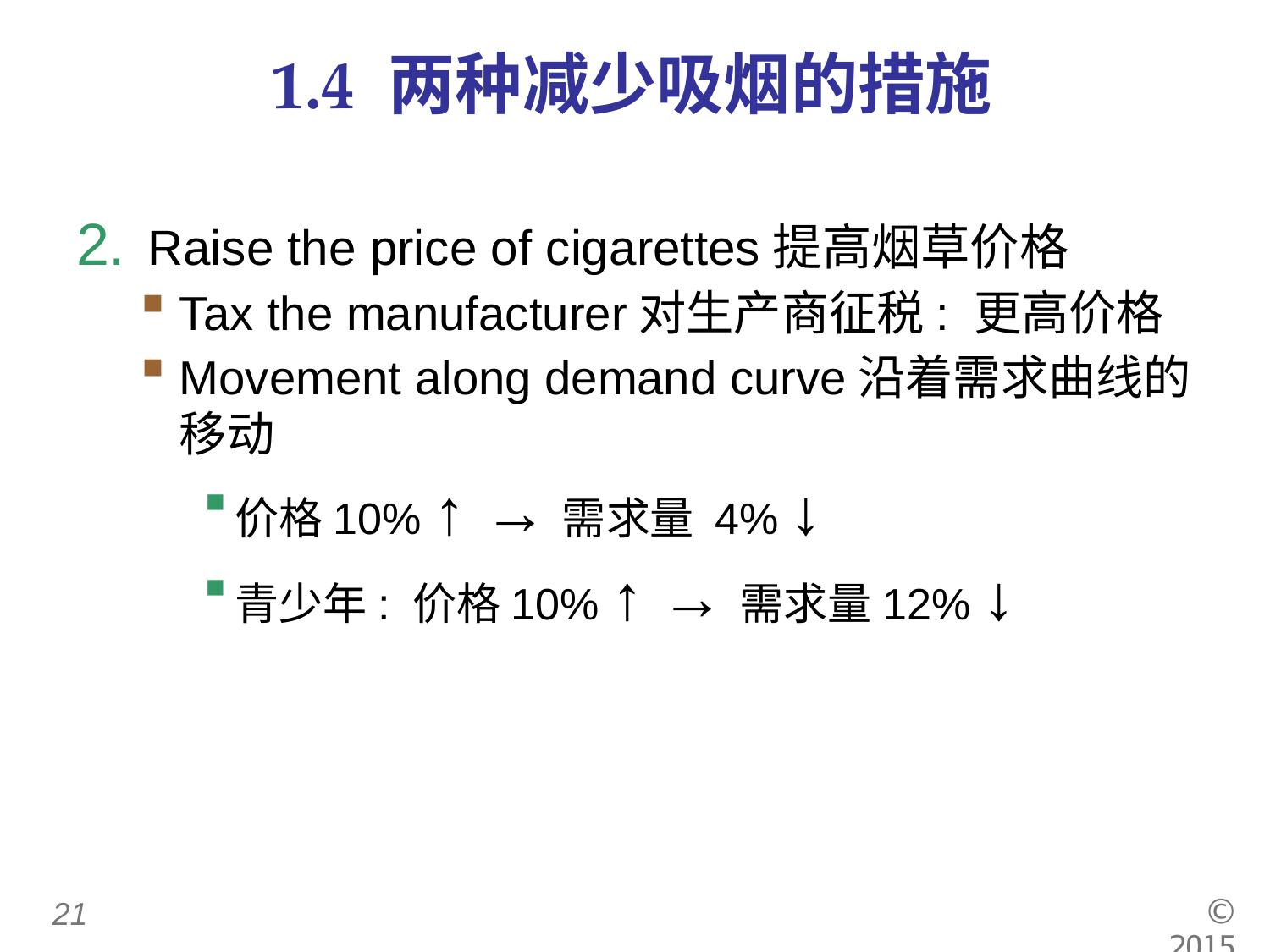

# 1.4 两种减少吸烟的措施
Raise the price of cigarettes提高烟草价格
Tax the manufacturer对生产商征税: 更高价格
Movement along demand curve沿着需求曲线的移动
价格10% ↑ →需求量 4% ↓
青少年: 价格10% ↑ →需求量12% ↓
© 2015 Cengage Learning. All Rights Reserved. May not be copied, scanned, or duplicated, in whole or in part, except for use as permitted in a license distributed with a certain product or service or otherwise on a password-protected website for classroom use.
21